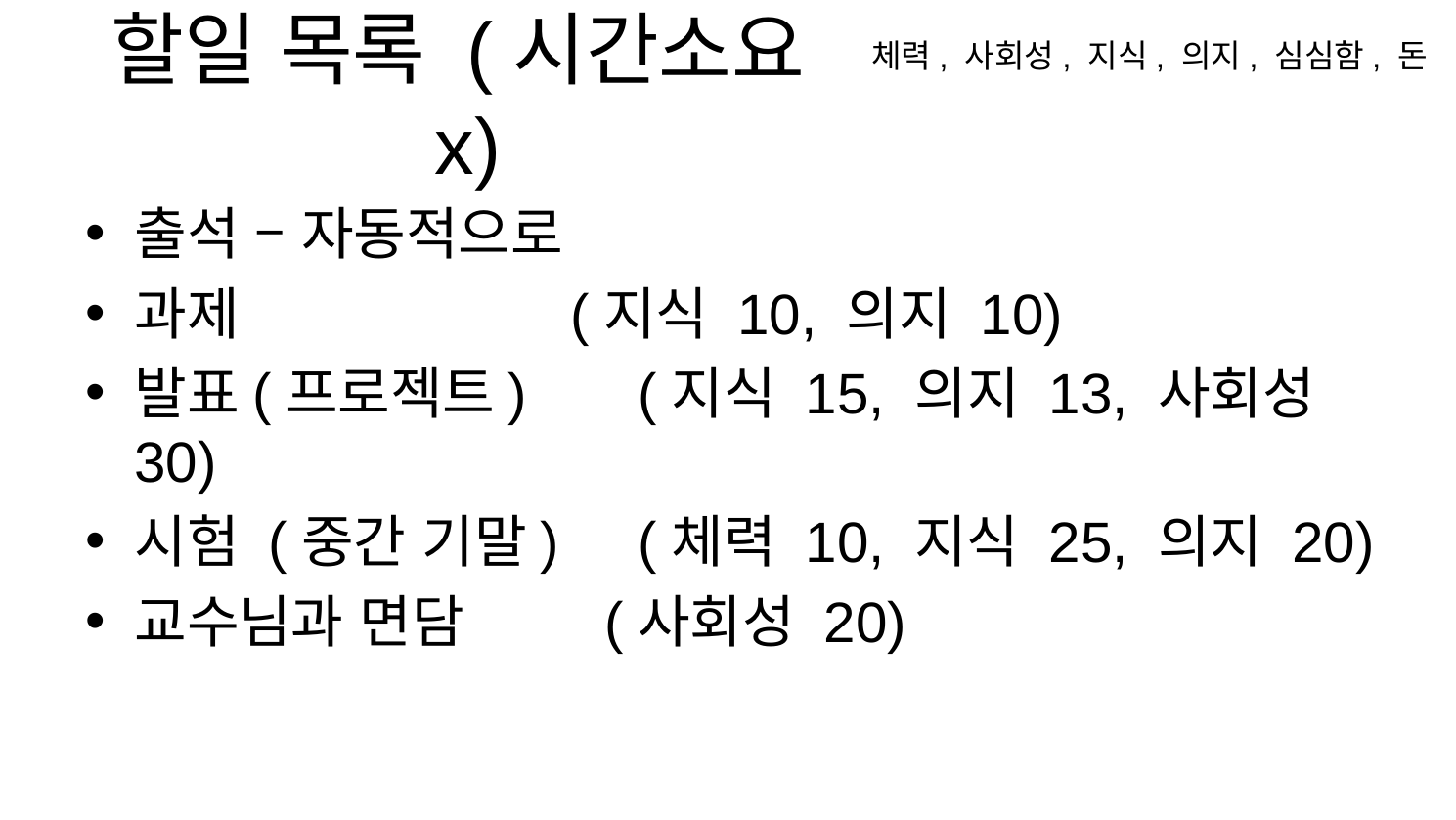

# 할일 목록 (시간소요x)
체력, 사회성, 지식, 의지, 심심함, 돈
출석 – 자동적으로
과제                    (지식 10, 의지 10)
발표(프로젝트)       (지식 15, 의지 13, 사회성30)
시험 (중간 기말)     (체력 10, 지식 25, 의지 20)
교수님과 면담        (사회성 20)